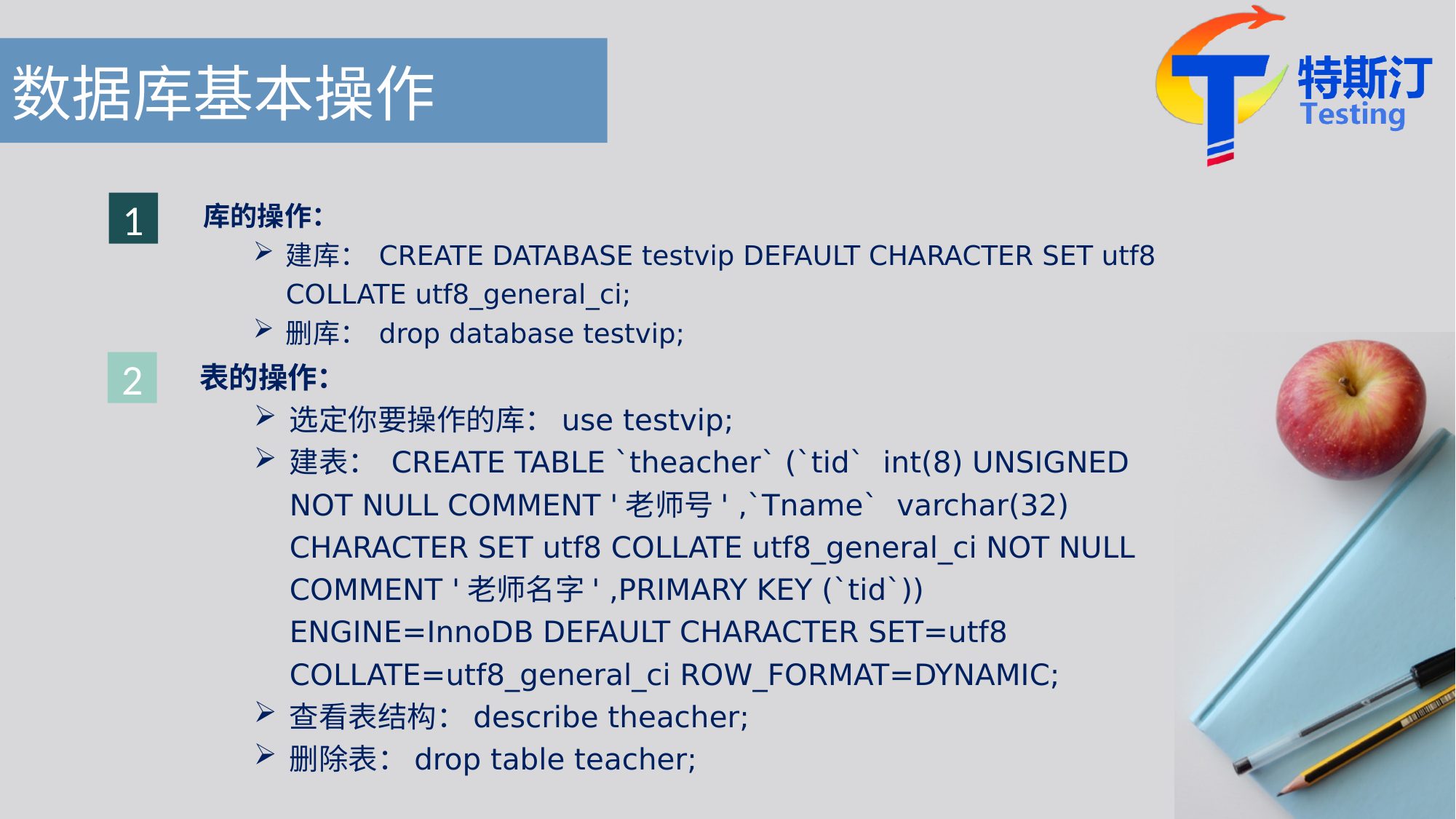

# 数据库基本操作
1
库的操作：
建库： CREATE DATABASE testvip DEFAULT CHARACTER SET utf8 COLLATE utf8_general_ci;
删库： drop database testvip;
表的操作：
选定你要操作的库：use testvip;
建表： CREATE TABLE `theacher` (`tid`  int(8) UNSIGNED NOT NULL COMMENT '老师号' ,`Tname`  varchar(32) CHARACTER SET utf8 COLLATE utf8_general_ci NOT NULL COMMENT '老师名字' ,PRIMARY KEY (`tid`)) ENGINE=InnoDB DEFAULT CHARACTER SET=utf8 COLLATE=utf8_general_ci ROW_FORMAT=DYNAMIC;
查看表结构：describe theacher;
删除表：drop table teacher;
2